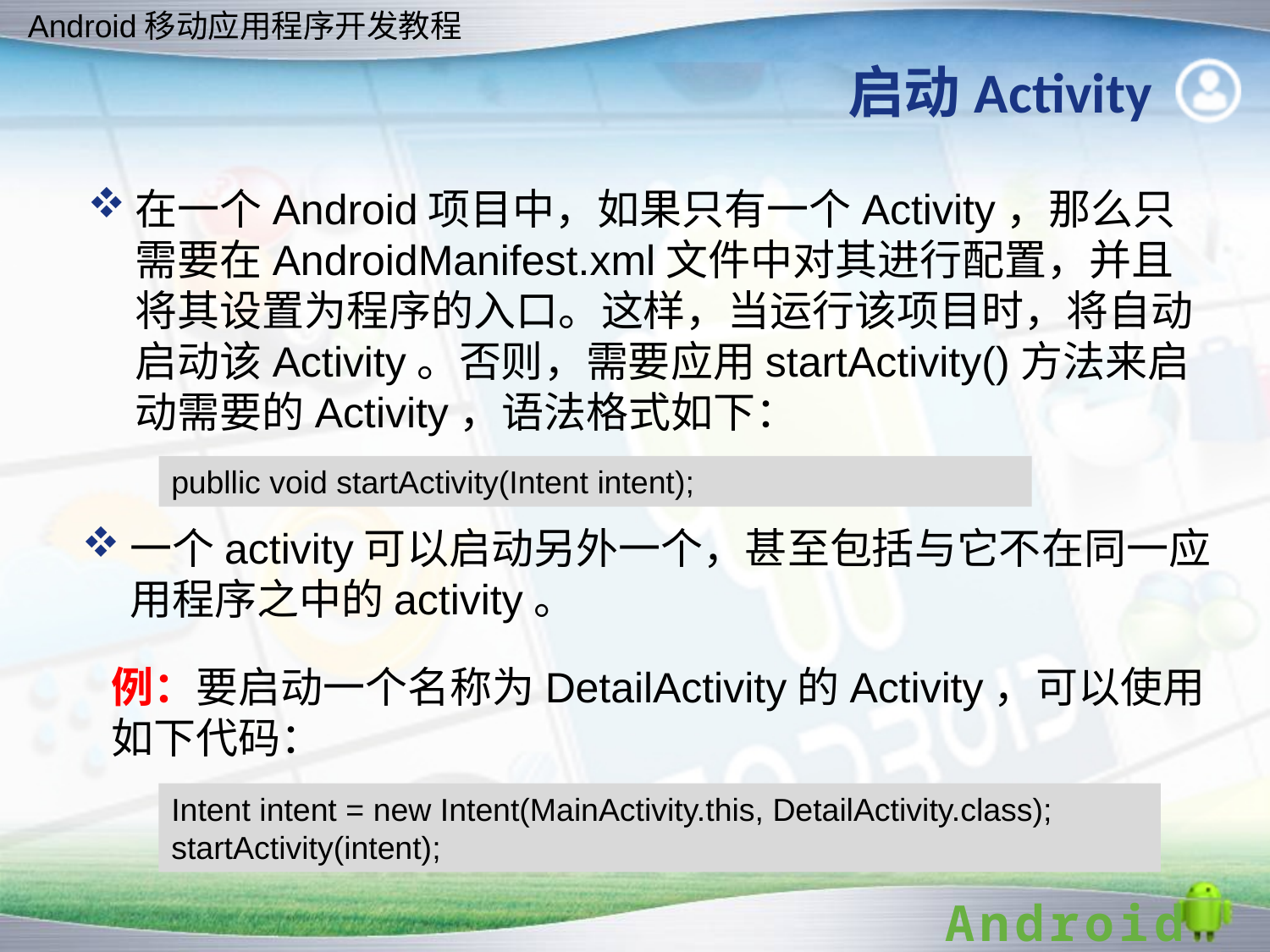

# 启动Activity
在一个Android项目中，如果只有一个Activity，那么只需要在AndroidManifest.xml文件中对其进行配置，并且将其设置为程序的入口。这样，当运行该项目时，将自动启动该Activity。否则，需要应用startActivity()方法来启动需要的Activity，语法格式如下：
publlic void startActivity(Intent intent);
一个activity可以启动另外一个，甚至包括与它不在同一应用程序之中的activity。
例：要启动一个名称为DetailActivity的Activity，可以使用如下代码：
Intent intent = new Intent(MainActivity.this, DetailActivity.class);
startActivity(intent);